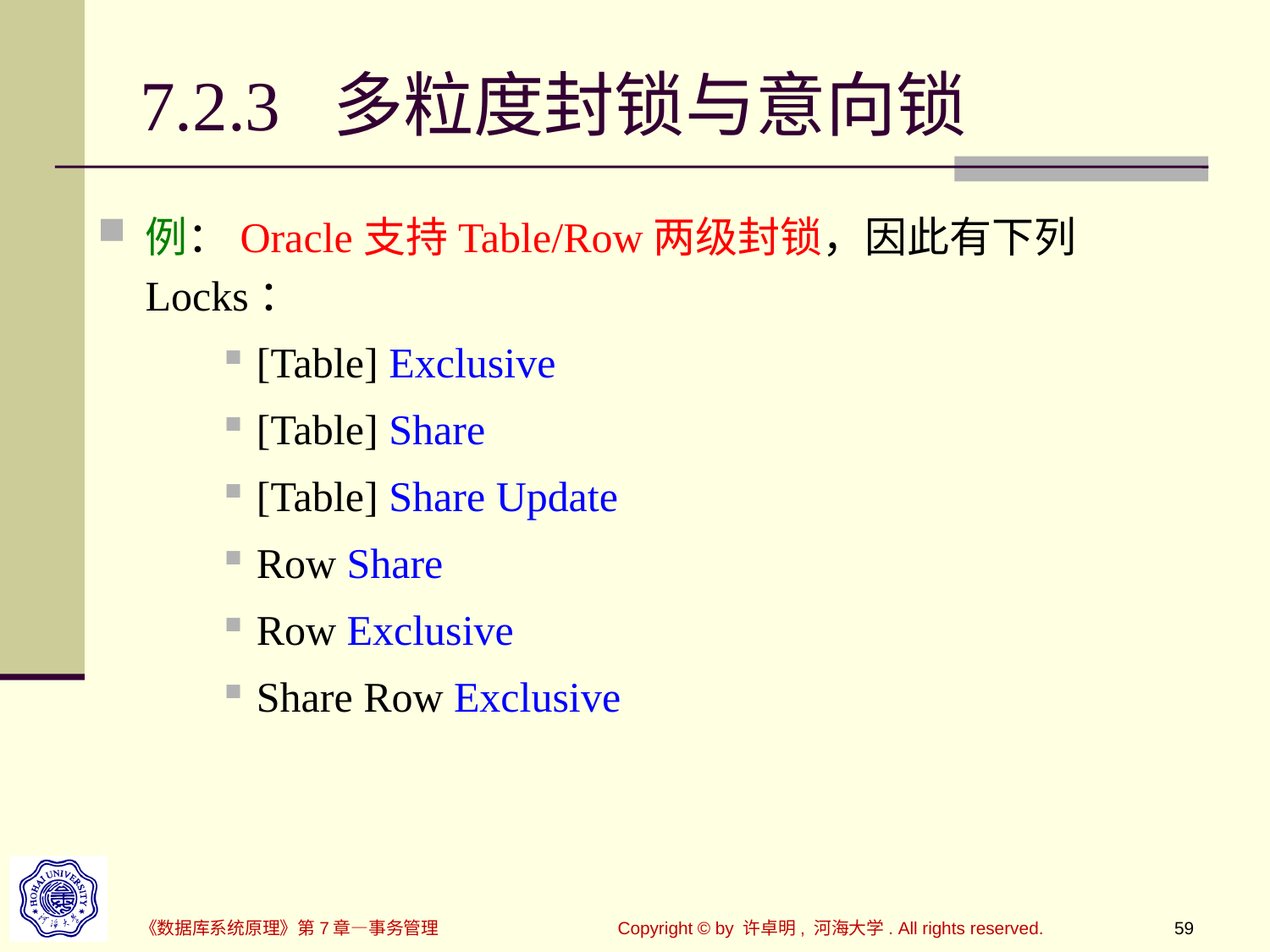

# 7.2.3  多粒度封锁与意向锁
例：Oracle支持Table/Row两级封锁，因此有下列Locks：
[Table] Exclusive
[Table] Share
[Table] Share Update
Row Share
Row Exclusive
Share Row Exclusive
《数据库系统原理》第7章—事务管理
Copyright © by 许卓明, 河海大学. All rights reserved.
59